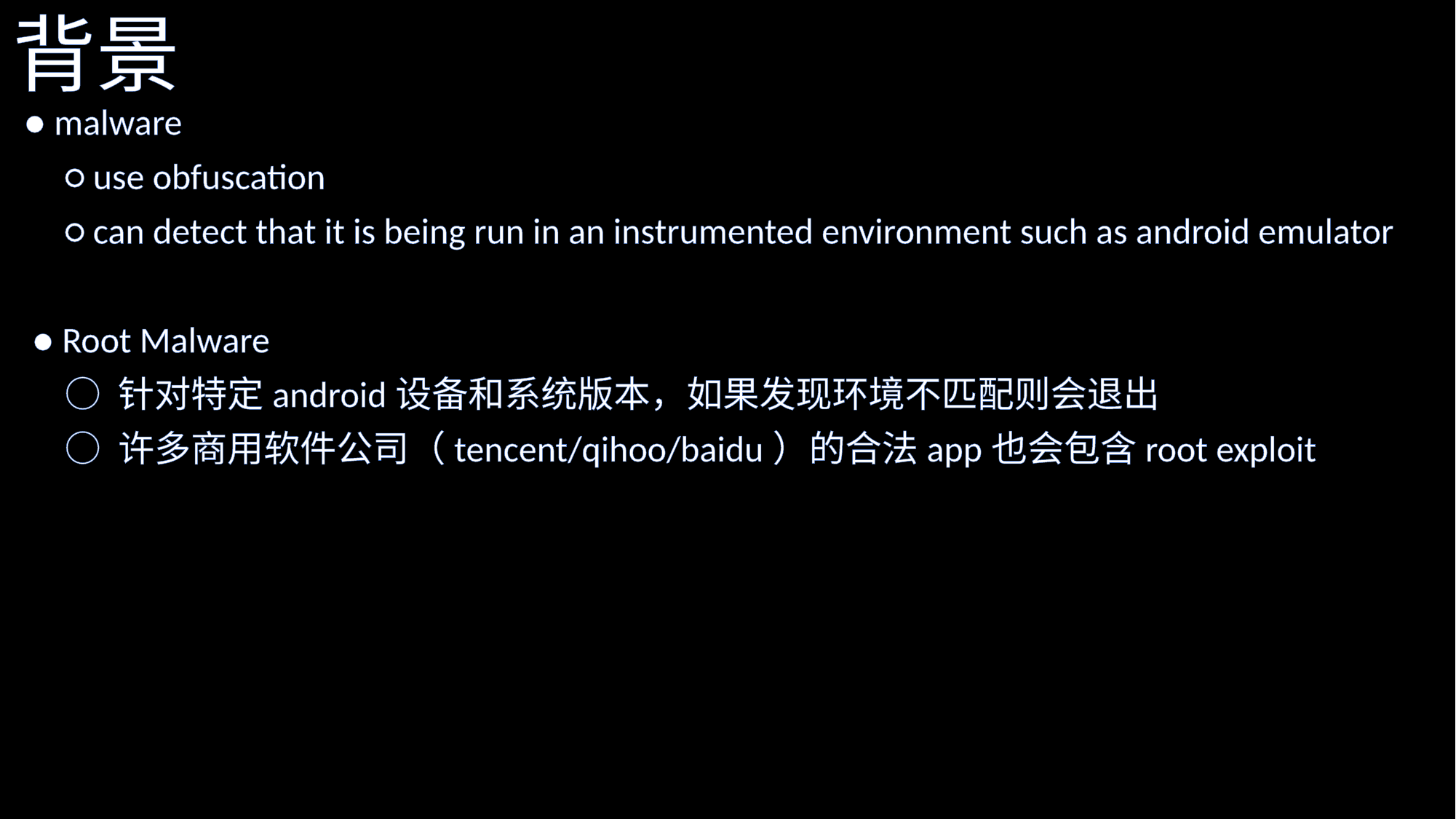

# 背景
 ● malware
      ○ use obfuscation
      ○ can detect that it is being run in an instrumented environment such as android emulator

  ● Root Malware
      ○ 针对特定android设备和系统版本，如果发现环境不匹配则会退出
      ○ 许多商用软件公司（tencent/qihoo/baidu）的合法app也会包含root exploit